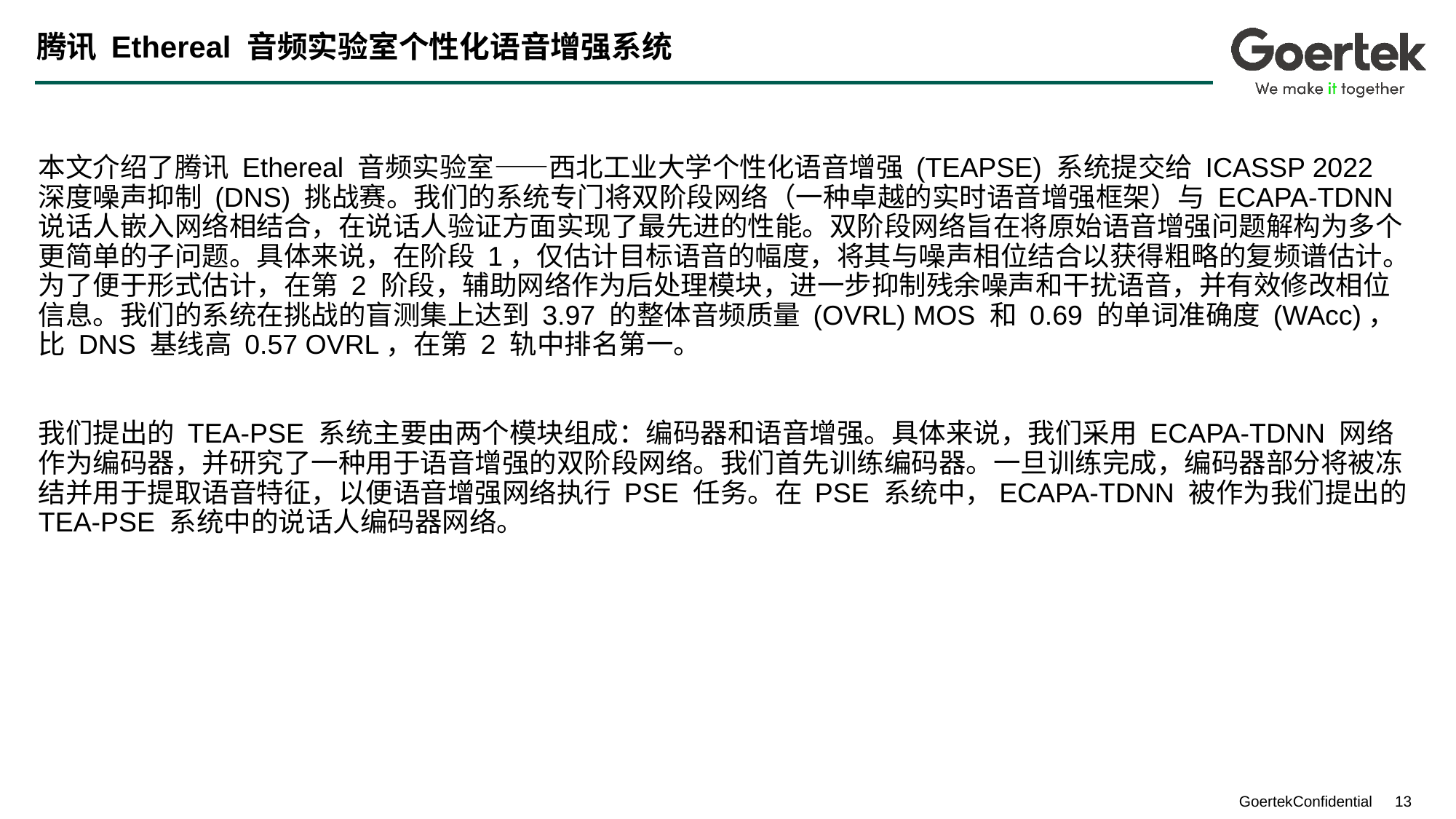

# 腾讯 Ethereal 音频实验室个性化语音增强系统

本文介绍了腾讯 Ethereal 音频实验室——西北工业大学个性化语音增强 (TEAPSE) 系统提交给 ICASSP 2022 深度噪声抑制 (DNS) 挑战赛。我们的系统专门将双阶段网络（一种卓越的实时语音增强框架）与 ECAPA-TDNN 说话人嵌入网络相结合，在说话人验证方面实现了最先进的性能。双阶段网络旨在将原始语音增强问题解构为多个更简单的子问题。具体来说，在阶段 1，仅估计目标语音的幅度，将其与噪声相位结合以获得粗略的复频谱估计。为了便于形式估计，在第 2 阶段，辅助网络作为后处理模块，进一步抑制残余噪声和干扰语音，并有效修改相位信息。我们的系统在挑战的盲测集上达到 3.97 的整体音频质量 (OVRL) MOS 和 0.69 的单词准确度 (WAcc)，比 DNS 基线高 0.57 OVRL，在第 2 轨中排名第一。

我们提出的 TEA-PSE 系统主要由两个模块组成：编码器和语音增强。具体来说，我们采用 ECAPA-TDNN 网络作为编码器，并研究了一种用于语音增强的双阶段网络。我们首先训练编码器。一旦训练完成，编码器部分将被冻结并用于提取语音特征，以便语音增强网络执行 PSE 任务。在 PSE 系统中，ECAPA-TDNN 被作为我们提出的 TEA-PSE 系统中的说话人编码器网络。